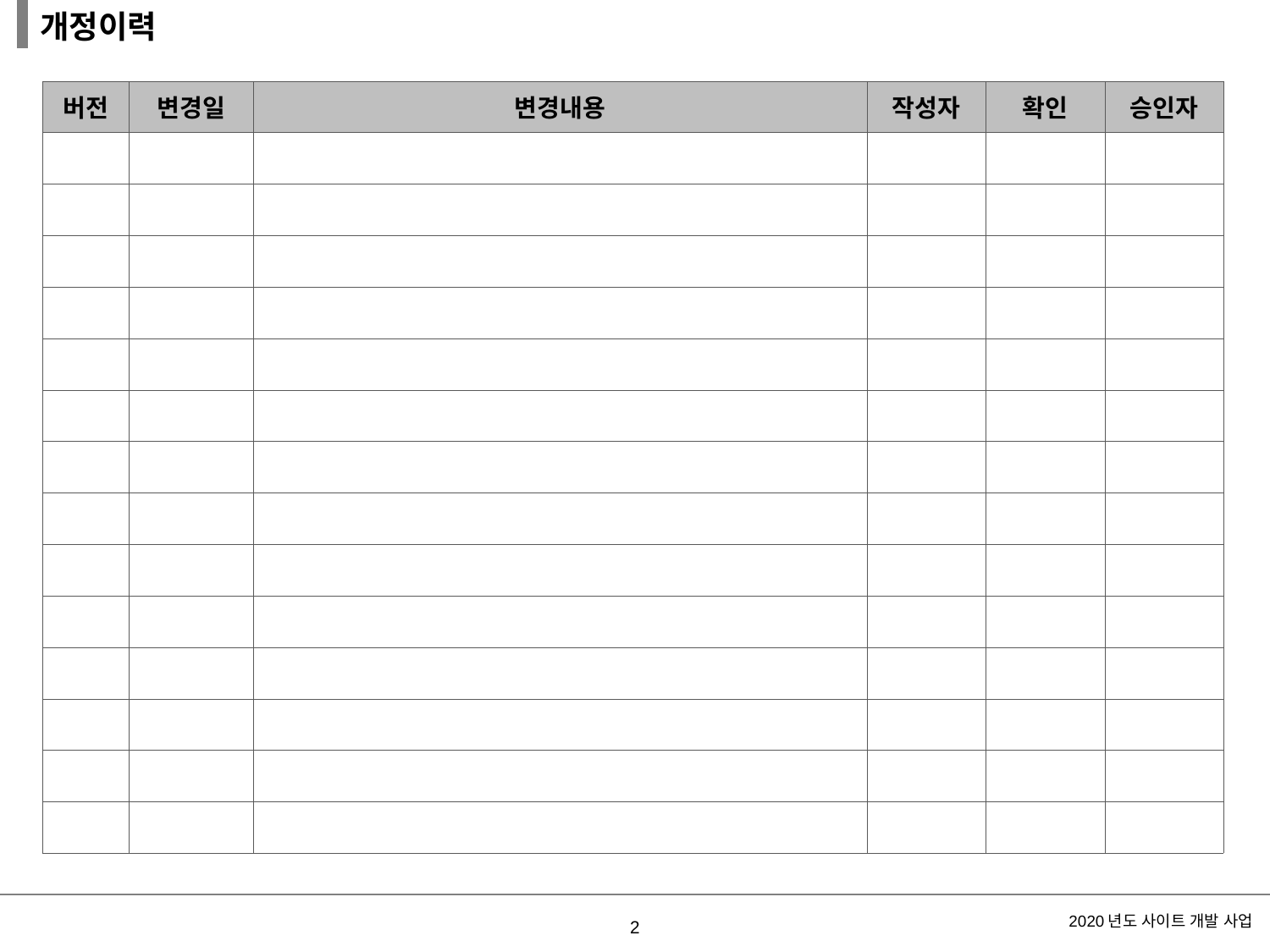

개정이력
| 버전 | 변경일 | 변경내용 | 작성자 | 확인 | 승인자 |
| --- | --- | --- | --- | --- | --- |
|  |  |  |  |  |  |
|  |  |  |  |  |  |
|  |  |  |  |  |  |
|  |  |  |  |  |  |
|  |  |  |  |  |  |
|  |  |  |  |  |  |
|  |  |  |  |  |  |
|  |  |  |  |  |  |
|  |  |  |  |  |  |
|  |  |  |  |  |  |
|  |  |  |  |  |  |
|  |  |  |  |  |  |
|  |  |  |  |  |  |
|  |  |  |  |  |  |
2020년도 사이트 개발 사업
2